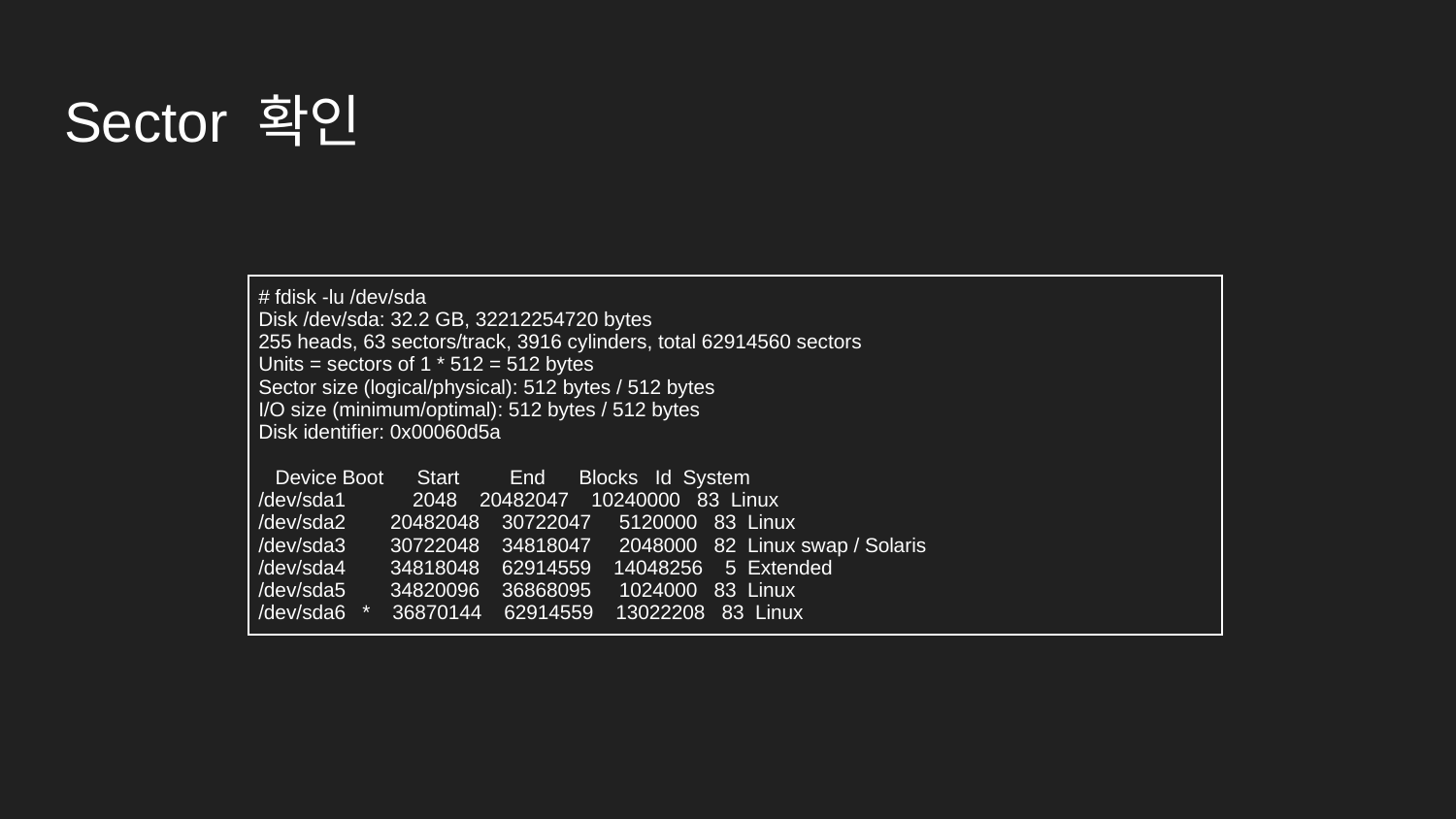

# Sector 확인
| # fdisk -lu /dev/sda Disk /dev/sda: 32.2 GB, 32212254720 bytes 255 heads, 63 sectors/track, 3916 cylinders, total 62914560 sectors Units = sectors of 1 \* 512 = 512 bytes Sector size (logical/physical): 512 bytes / 512 bytes I/O size (minimum/optimal): 512 bytes / 512 bytes Disk identifier: 0x00060d5a Device Boot Start End Blocks Id System /dev/sda1 2048 20482047 10240000 83 Linux /dev/sda2 20482048 30722047 5120000 83 Linux /dev/sda3 30722048 34818047 2048000 82 Linux swap / Solaris /dev/sda4 34818048 62914559 14048256 5 Extended /dev/sda5 34820096 36868095 1024000 83 Linux /dev/sda6 \* 36870144 62914559 13022208 83 Linux |
| --- |